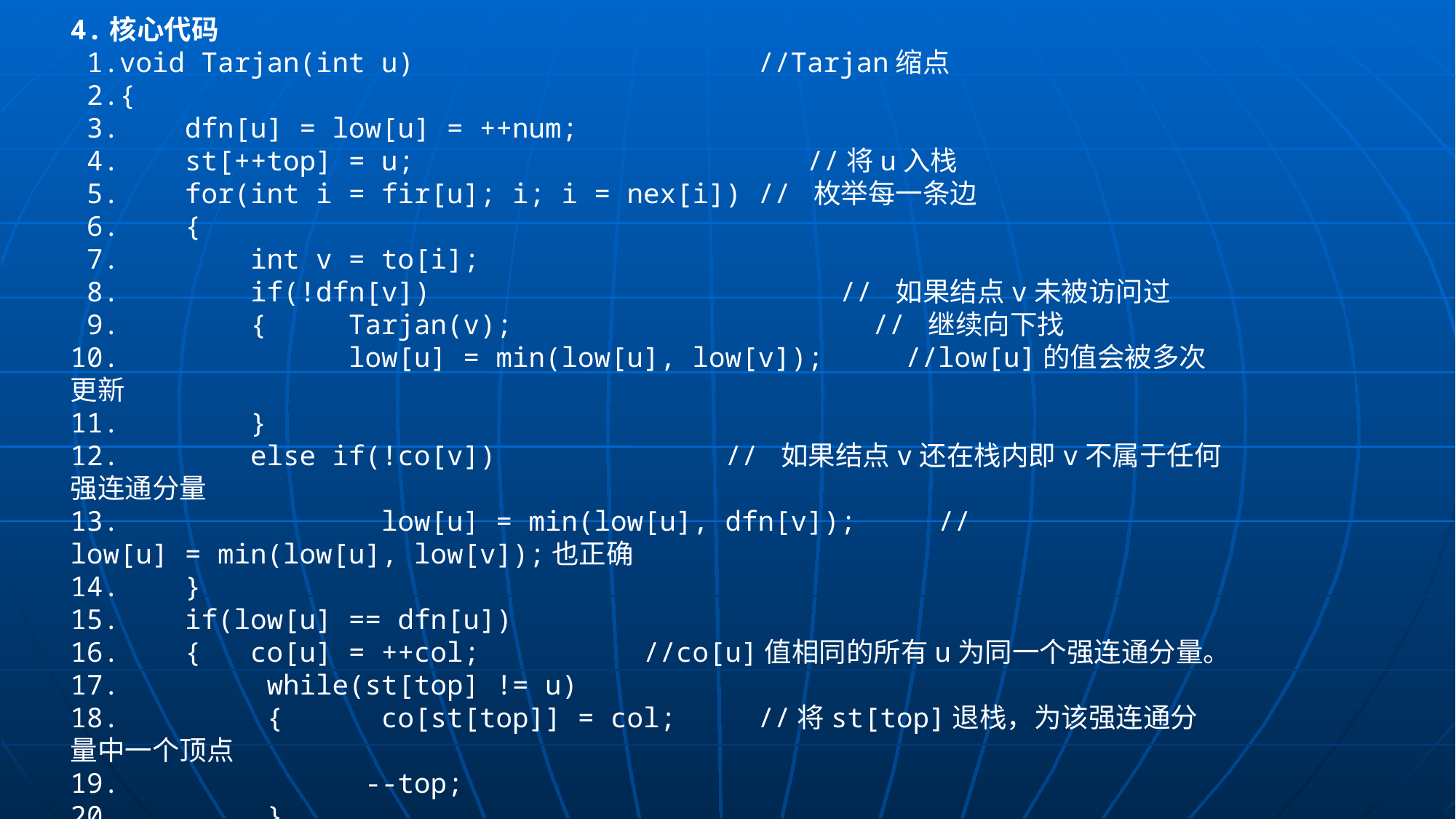

4.核心代码
 1.void Tarjan(int u)                     //Tarjan缩点
 2.{
 3.    dfn[u] = low[u] = ++num;
 4.    st[++top] = u;                        //将u入栈
 5.    for(int i = fir[u]; i; i = nex[i]) // 枚举每一条边
 6.    {
 7.        int v = to[i];
 8.        if(!dfn[v])                         // 如果结点v未被访问过
 9.        {     Tarjan(v);                      // 继续向下找
10.              low[u] = min(low[u], low[v]);     //low[u]的值会被多次更新
11.        }
12.        else if(!co[v])              // 如果结点v还在栈内即v不属于任何强连通分量
13.                low[u] = min(low[u], dfn[v]);     //low[u] = min(low[u], low[v]);也正确
14.    }
15.    if(low[u] == dfn[u])
16.    {   co[u] = ++col;          //co[u]值相同的所有u为同一个强连通分量。
17.         while(st[top] != u)
18.         {      co[st[top]] = col;     //将st[top]退栈，为该强连通分量中一个顶点
19.               --top;
20.         }
21.         --top;                        //将u退栈
22.     }
23.}